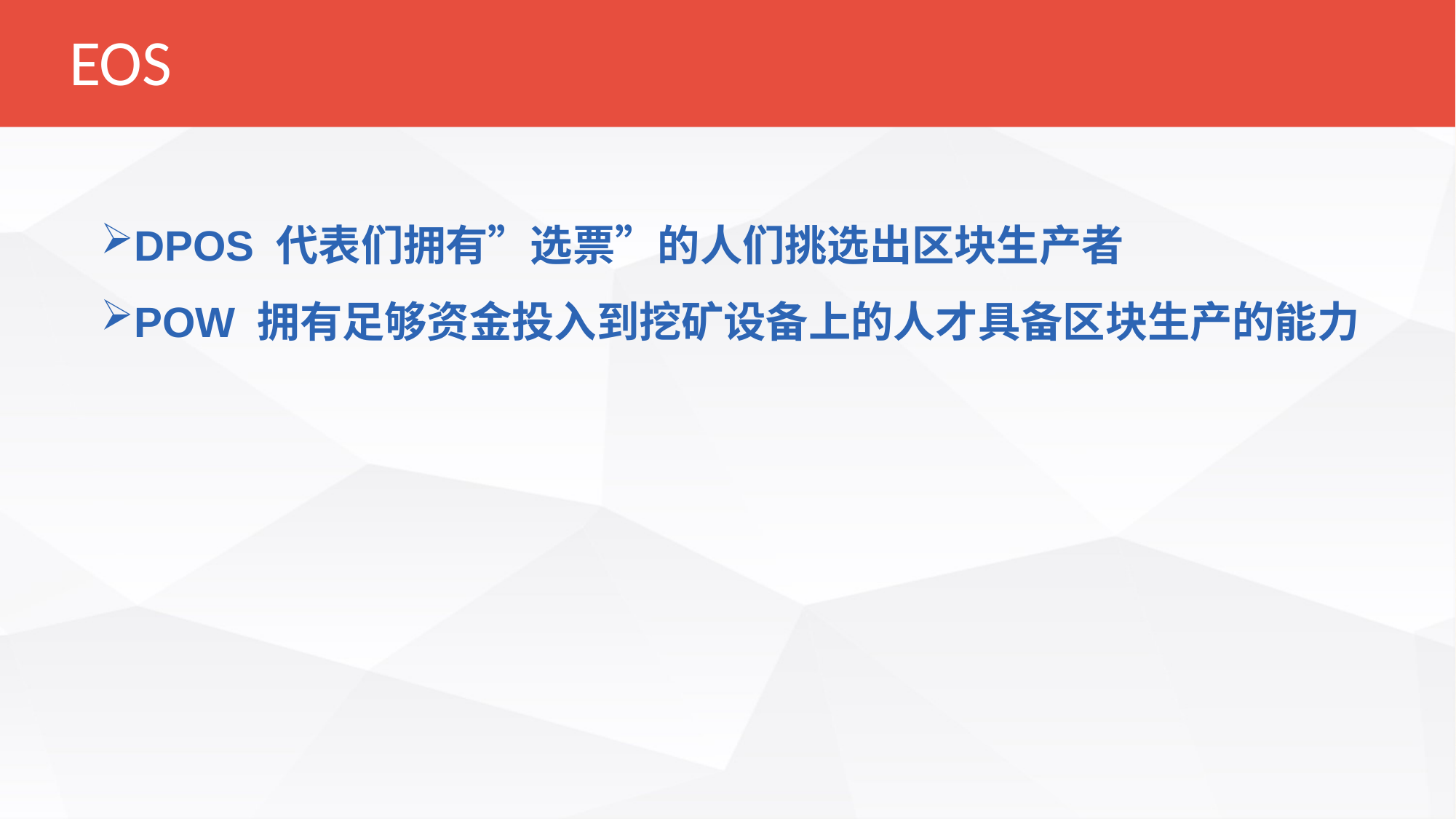

EOS

DPOS 代表们拥有”选票”的人们挑选出区块生产者
POW 拥有足够资金投入到挖矿设备上的人才具备区块生产的能力